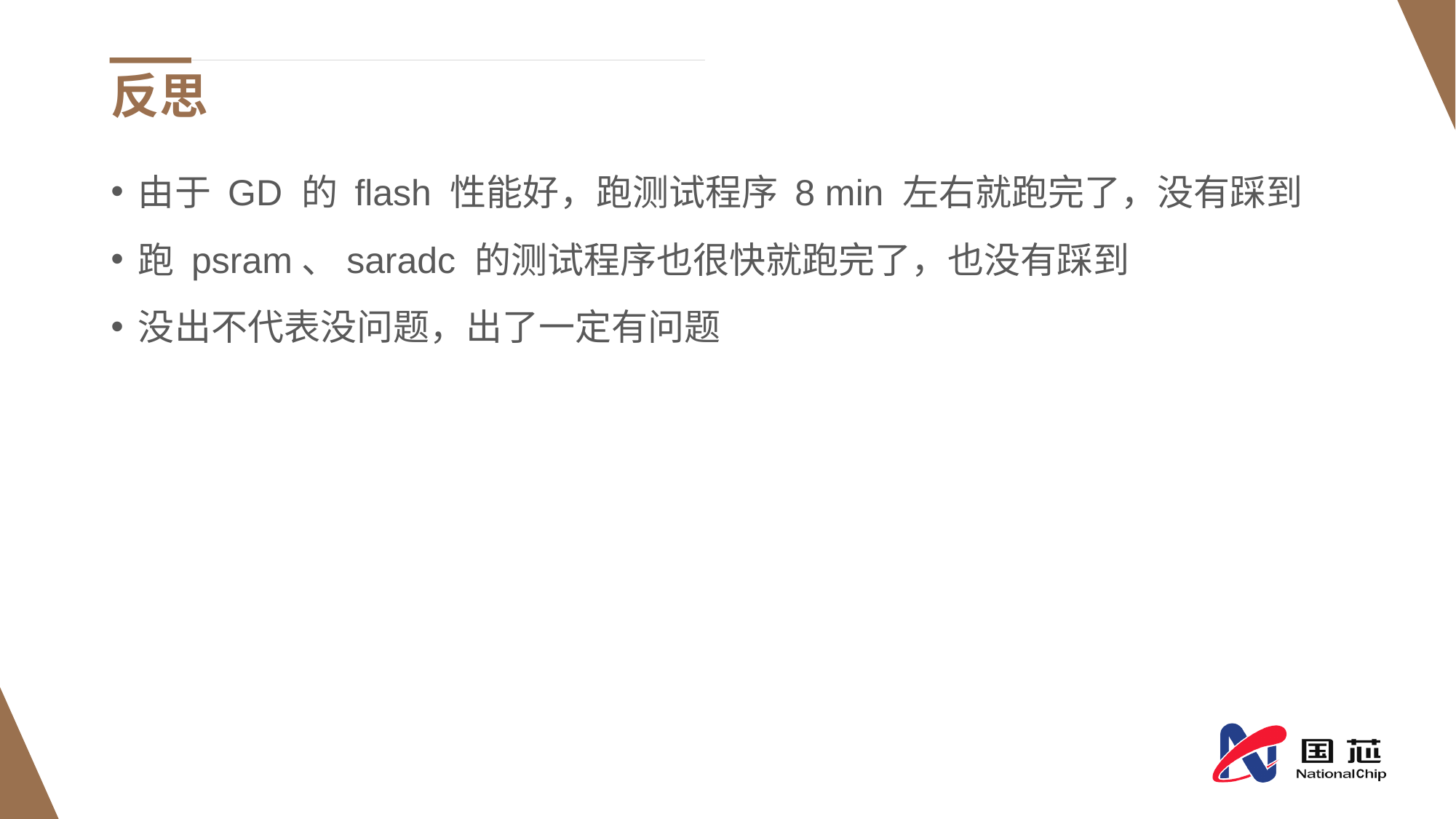

# 反思
由于 GD 的 flash 性能好，跑测试程序 8 min 左右就跑完了，没有踩到
跑 psram、saradc 的测试程序也很快就跑完了，也没有踩到
没出不代表没问题，出了一定有问题